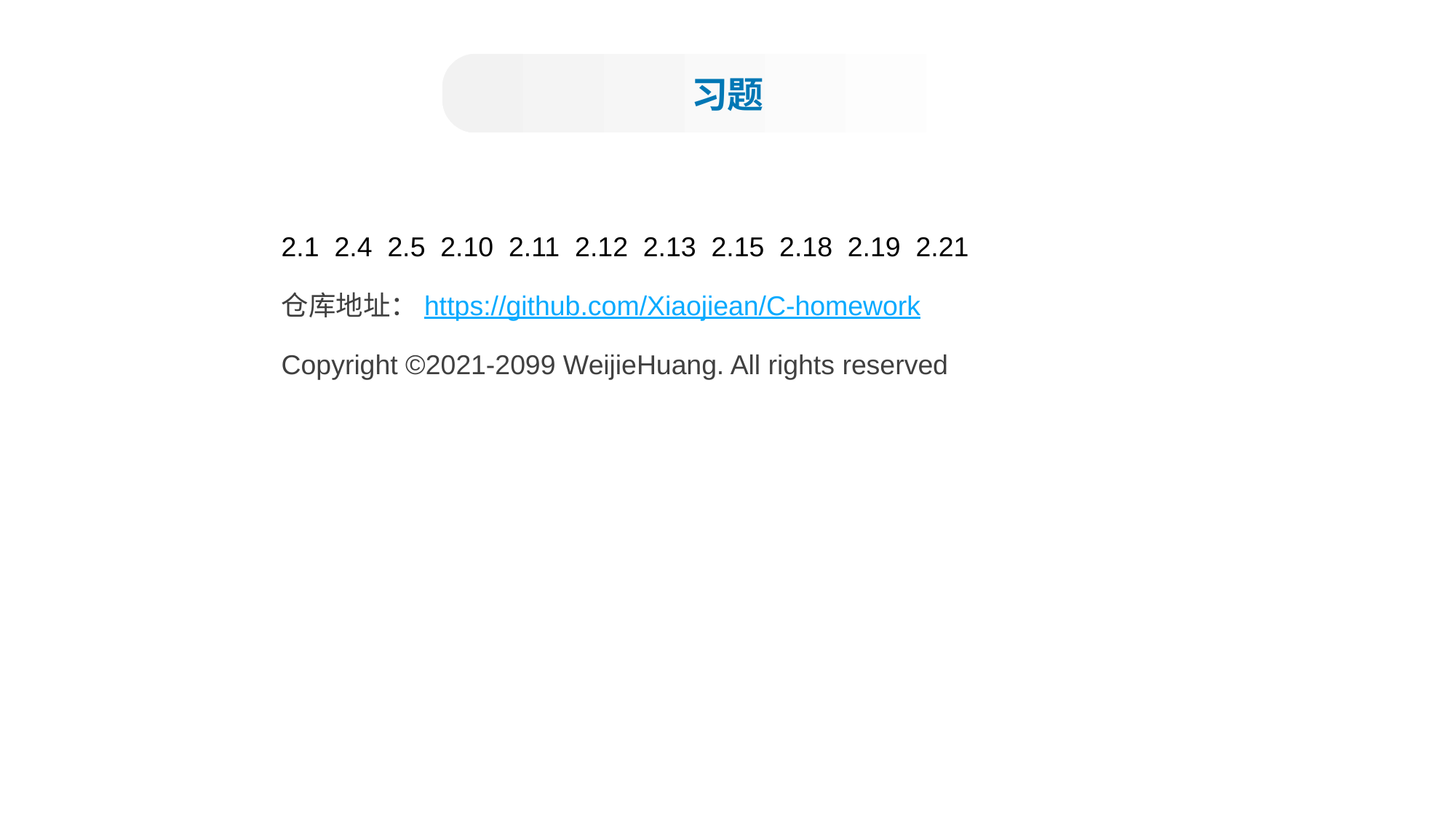

习题
2.1  2.4  2.5  2.10  2.11  2.12  2.13  2.15  2.18  2.19  2.21

仓库地址：https://github.com/Xiaojiean/C-homework

Copyright ©2021-2099 WeijieHuang. All rights reserved